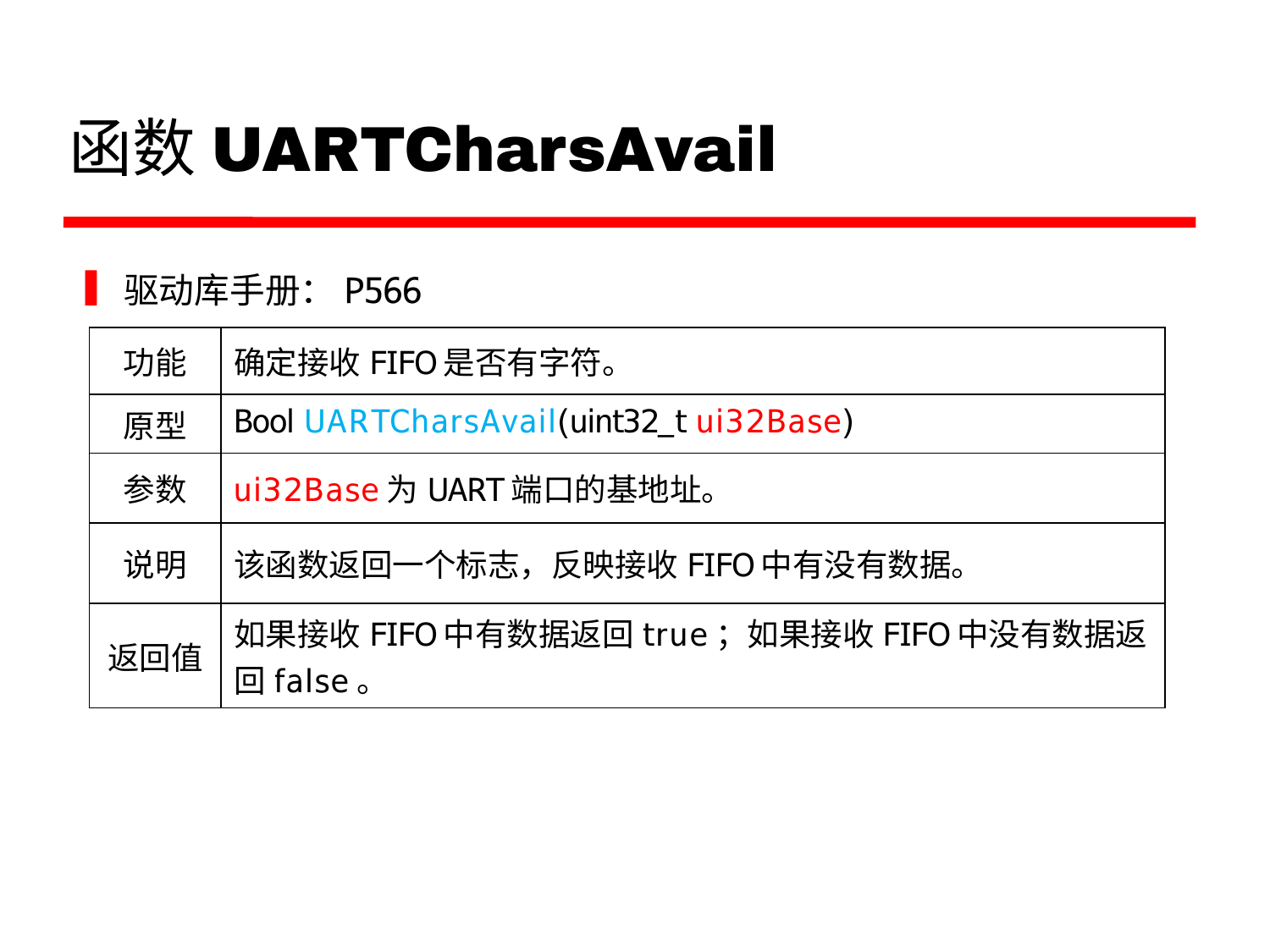

# 函数UARTCharsAvail
驱动库手册：P566
| 功能 | 确定接收FIFO是否有字符。 |
| --- | --- |
| 原型 | Bool UARTCharsAvail(uint32\_t ui32Base) |
| 参数 | ui32Base为UART端口的基地址。 |
| 说明 | 该函数返回一个标志，反映接收FIFO中有没有数据。 |
| 返回值 | 如果接收FIFO中有数据返回true；如果接收FIFO中没有数据返回false。 |